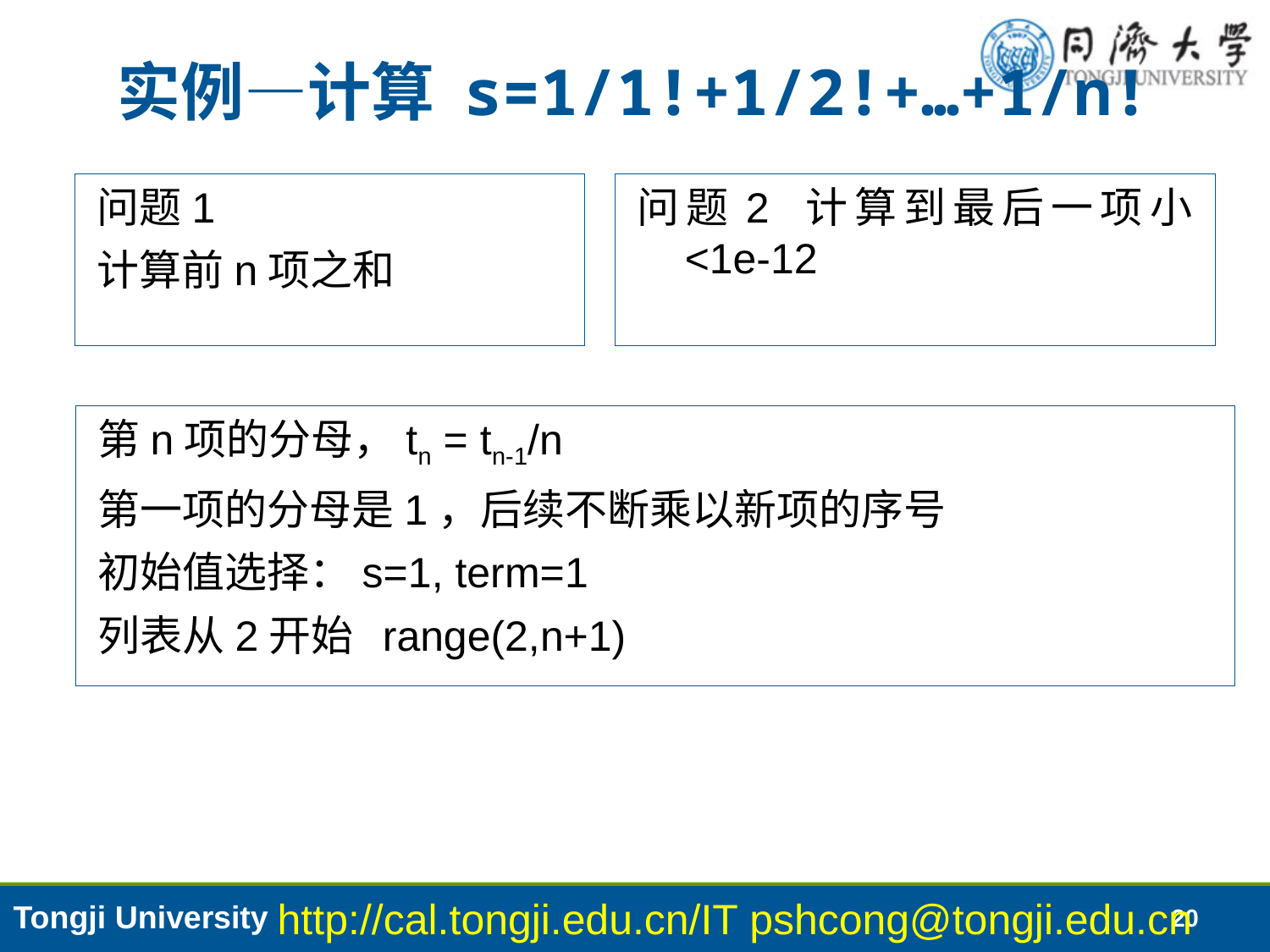

# 实例—计算 s=1/1!+1/2!+…+1/n!
问题1
计算前n项之和
问题2 计算到最后一项小<1e-12
第n项的分母，tn = tn-1/n
第一项的分母是1，后续不断乘以新项的序号
初始值选择：s=1, term=1
列表从2开始  range(2,n+1)